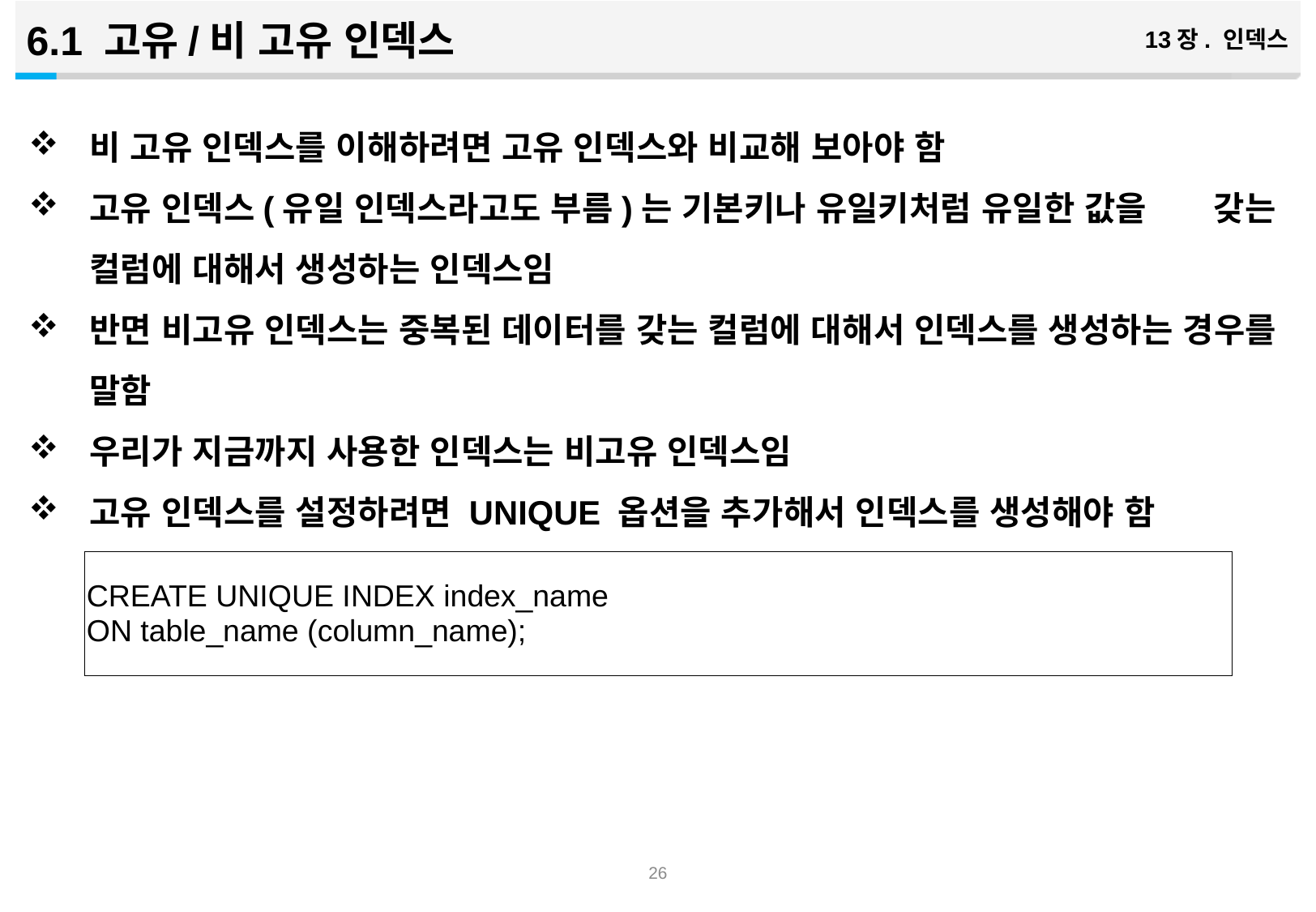

6.1 고유/비 고유 인덱스
13장. 인덱스
비 고유 인덱스를 이해하려면 고유 인덱스와 비교해 보아야 함
고유 인덱스(유일 인덱스라고도 부름)는 기본키나 유일키처럼 유일한 값을       갖는 컬럼에 대해서 생성하는 인덱스임
반면 비고유 인덱스는 중복된 데이터를 갖는 컬럼에 대해서 인덱스를 생성하는 경우를 말함
우리가 지금까지 사용한 인덱스는 비고유 인덱스임
고유 인덱스를 설정하려면 UNIQUE 옵션을 추가해서 인덱스를 생성해야 함
| CREATE UNIQUE INDEX index\_name ON table\_name (column\_name); |
| --- |
26